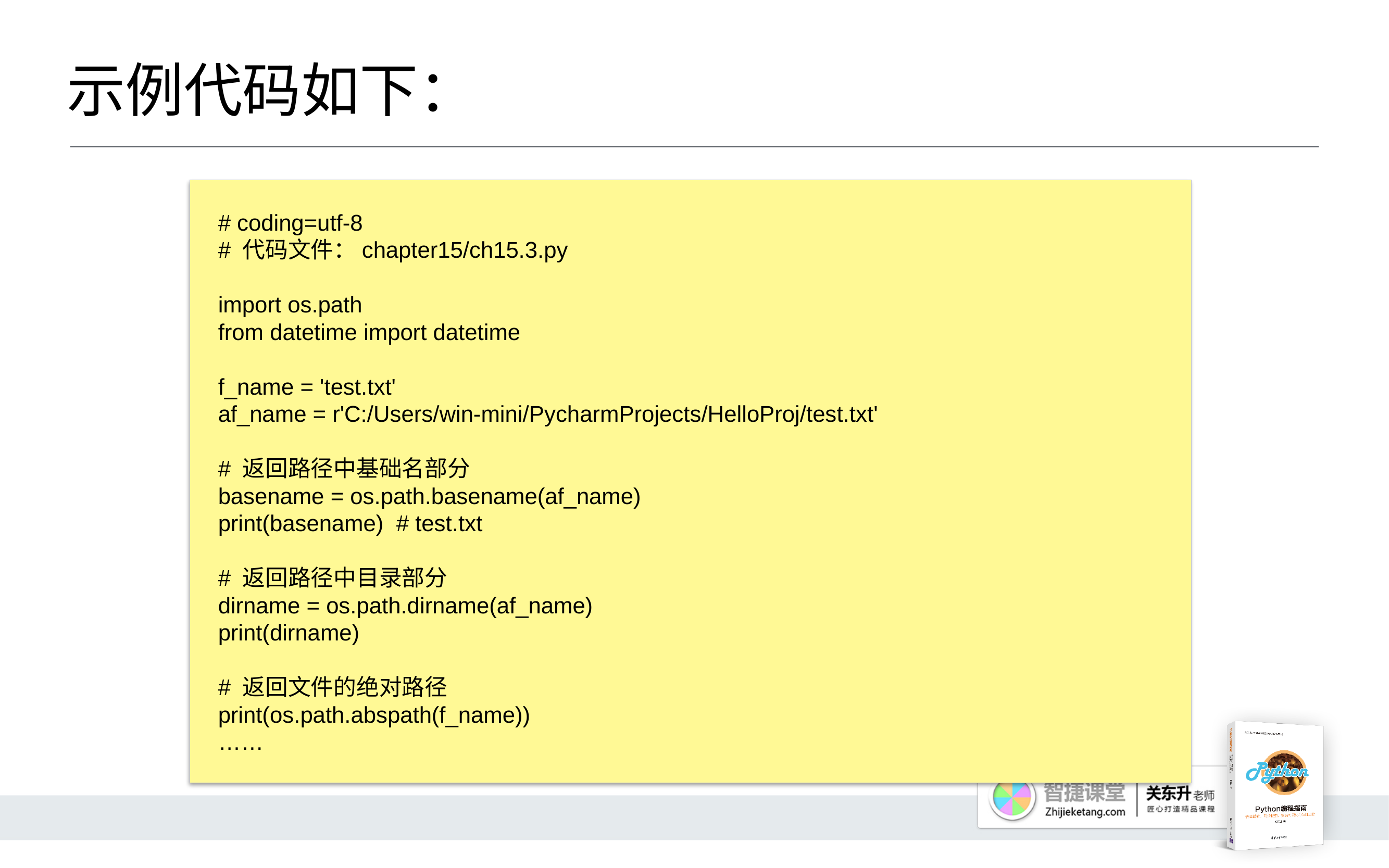

# 示例代码如下：
# coding=utf-8
# 代码文件：chapter15/ch15.3.py

import os.path
from datetime import datetime

f_name = 'test.txt'
af_name = r'C:/Users/win-mini/PycharmProjects/HelloProj/test.txt'

# 返回路径中基础名部分
basename = os.path.basename(af_name)
print(basename)  # test.txt

# 返回路径中目录部分
dirname = os.path.dirname(af_name)
print(dirname)

# 返回文件的绝对路径
print(os.path.abspath(f_name))
……